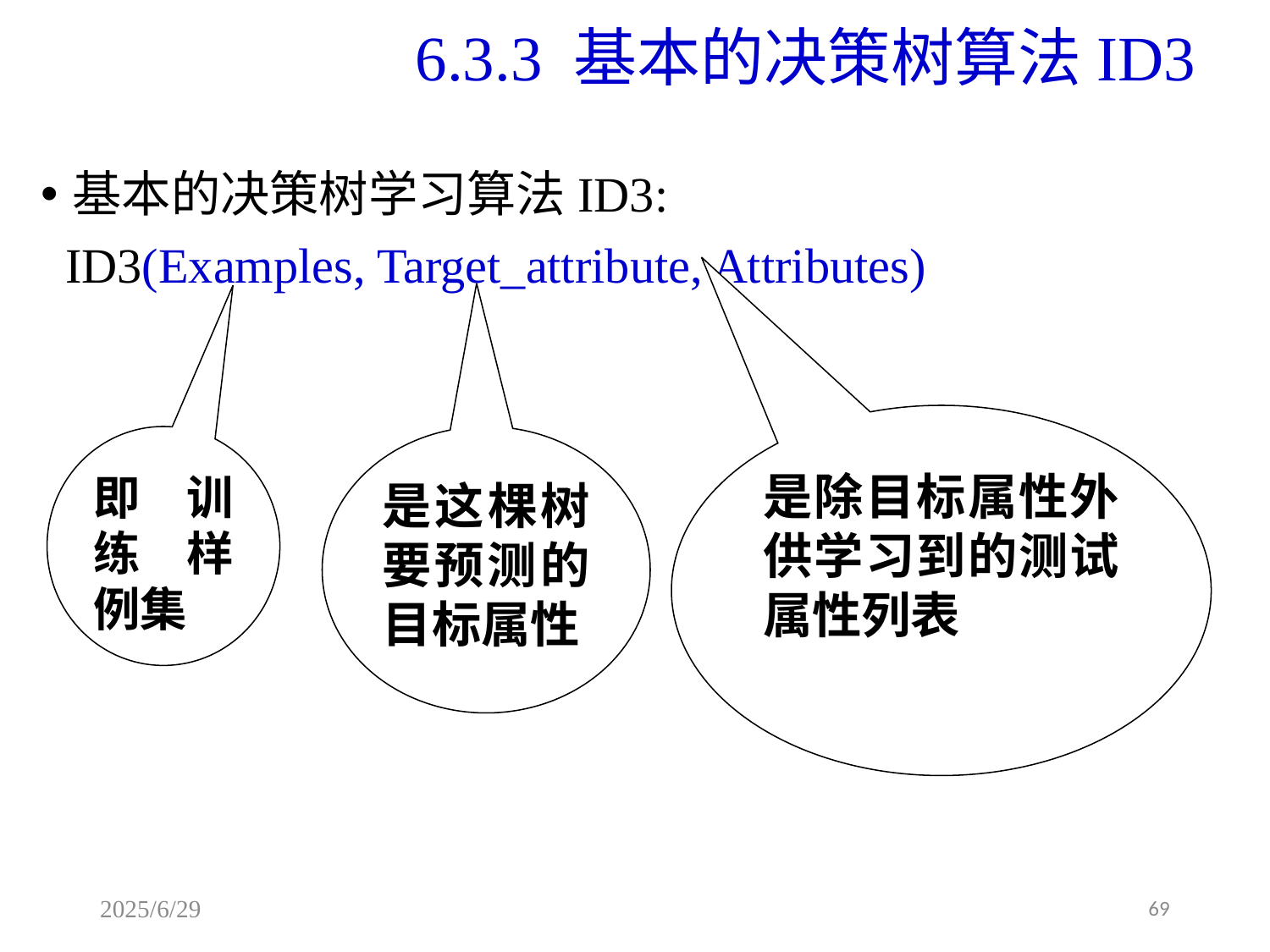

# 6.3.3 基本的决策树算法ID3
基本的决策树学习算法ID3:
  ID3(Examples, Target_attribute, Attributes)
是除目标属性外供学习到的测试属性列表
即训练样例集
是这棵树要预测的目标属性
2025/6/29
69